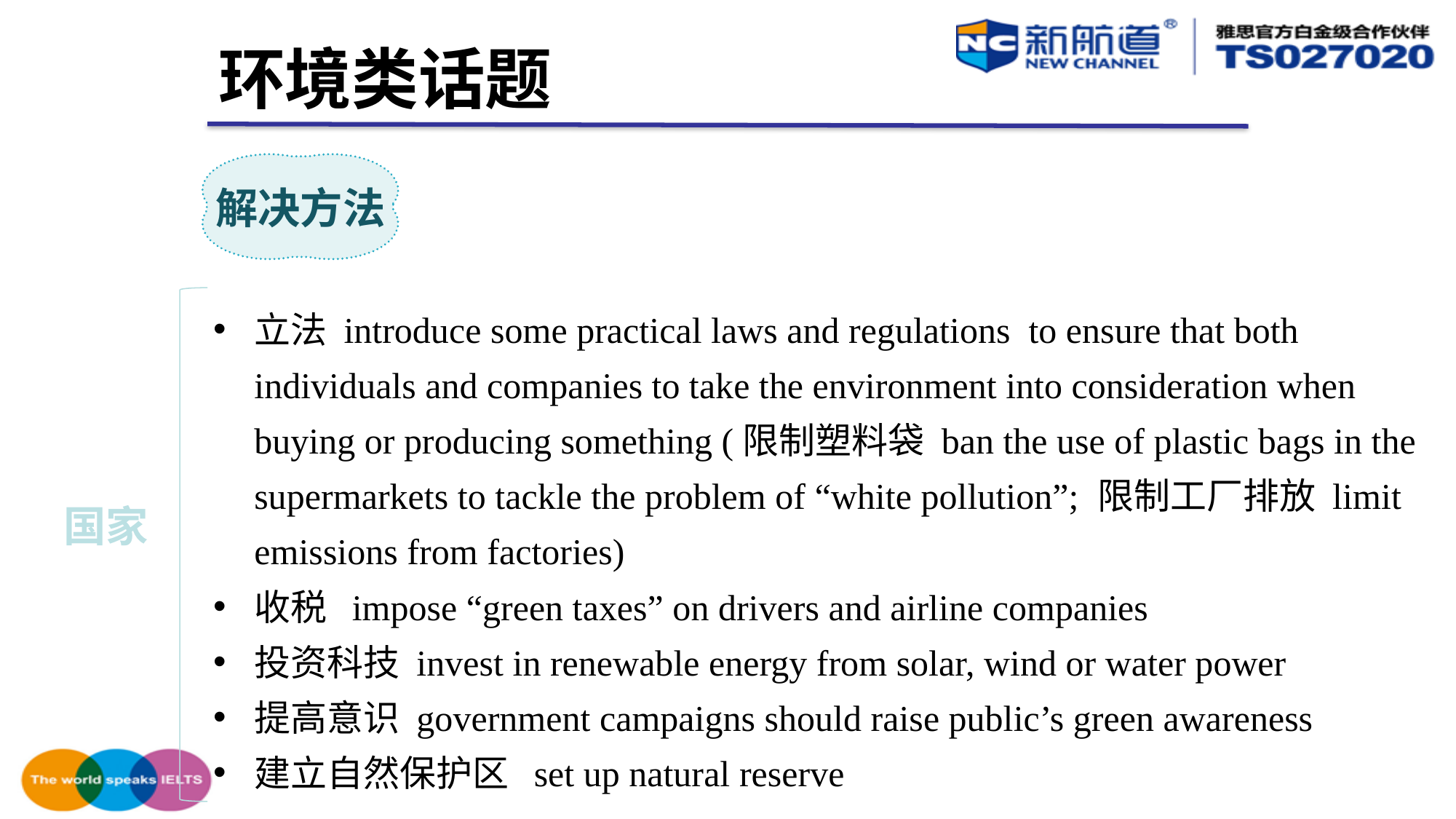

环境类话题
解决方法

立法 introduce some practical laws and regulations  to ensure that both individuals and companies to take the environment into consideration when buying or producing something (限制塑料袋 ban the use of plastic bags in the supermarkets to tackle the problem of “white pollution”; 限制工厂排放 limit emissions from factories)
收税  impose “green taxes” on drivers and airline companies
投资科技 invest in renewable energy from solar, wind or water power
提高意识 government campaigns should raise public’s green awareness
建立自然保护区  set up natural reserve

国家